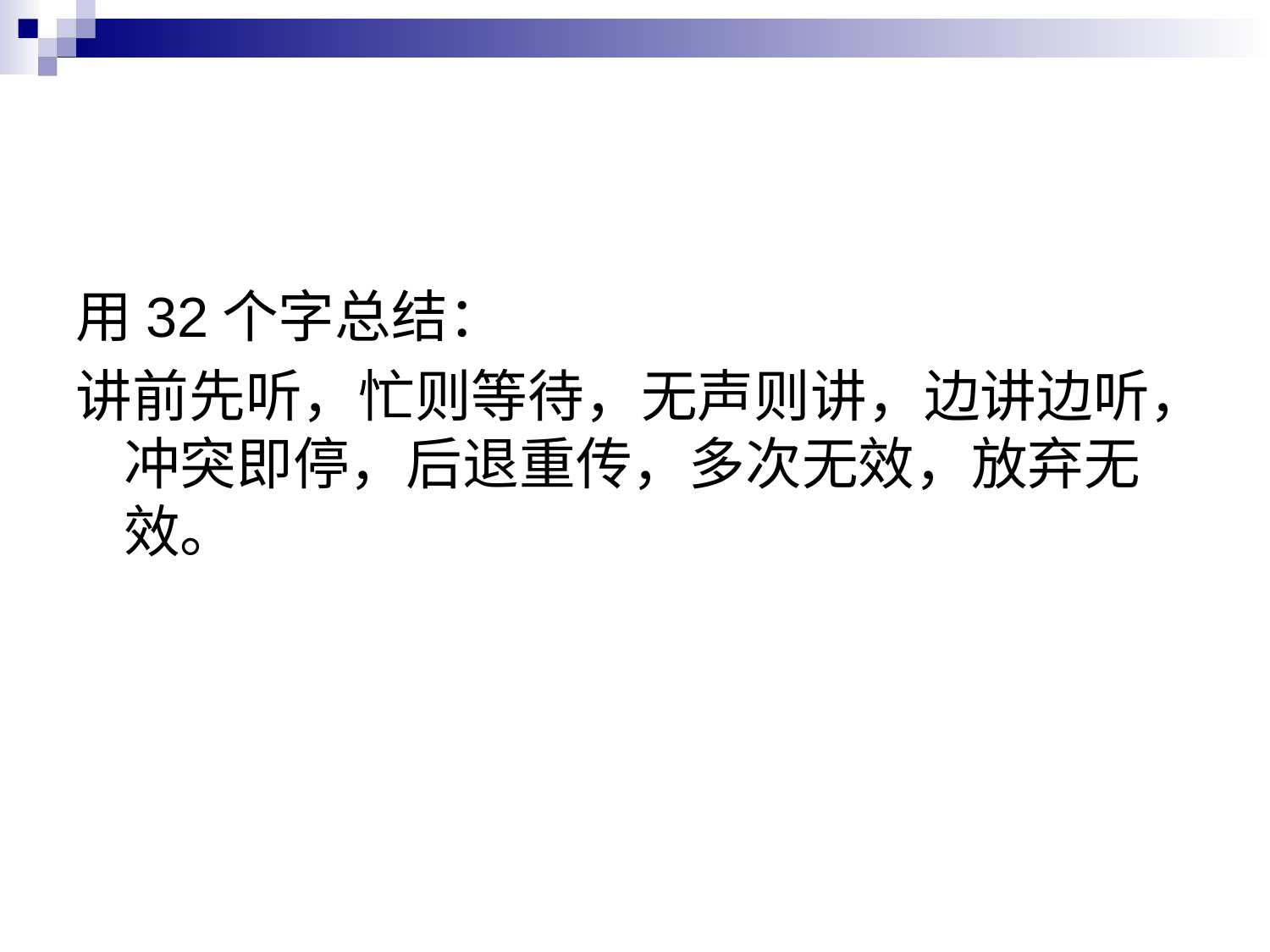

#
用32个字总结：
讲前先听，忙则等待，无声则讲，边讲边听，冲突即停，后退重传，多次无效，放弃无效。